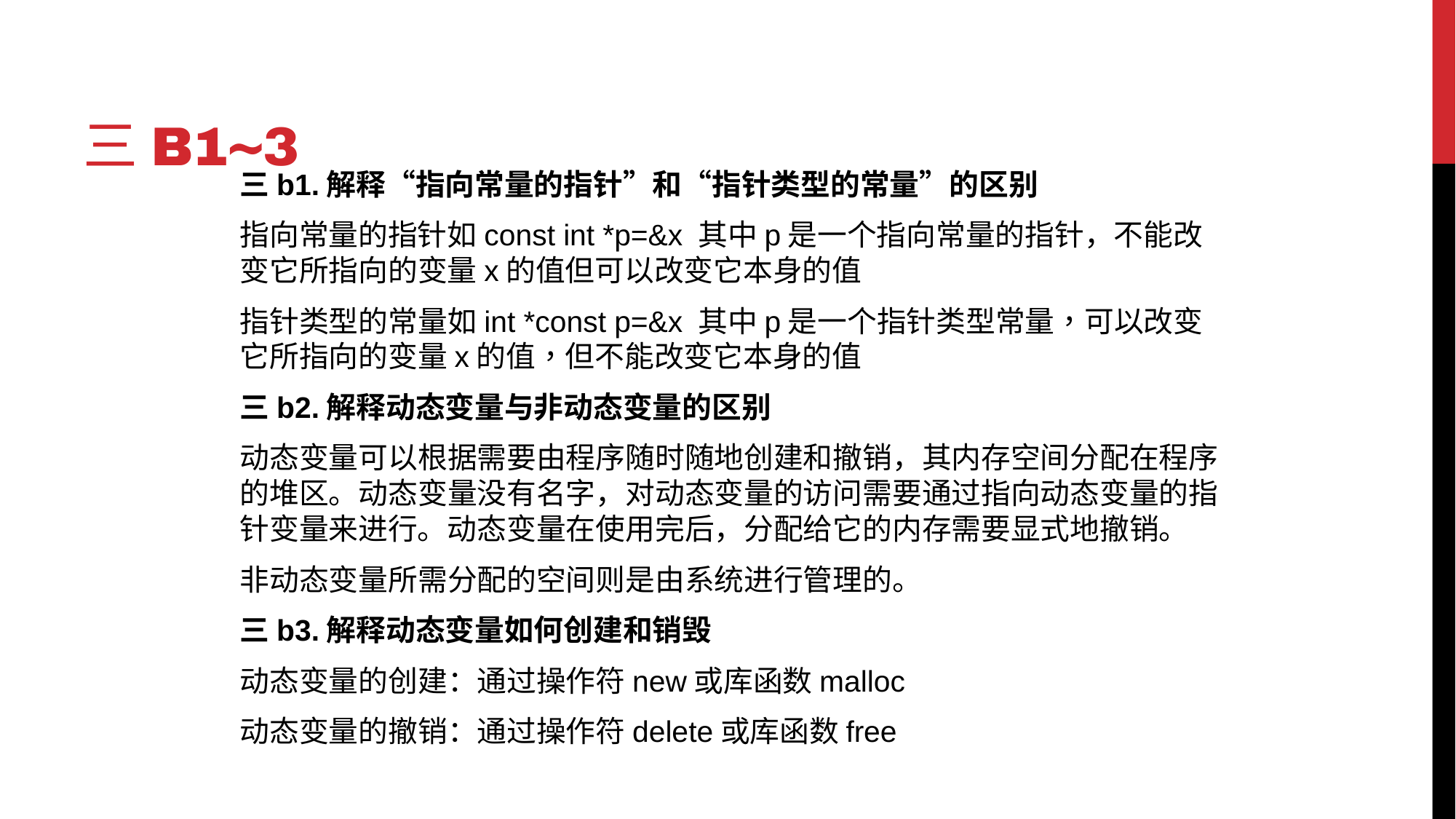

# 三b1~3
三b1.解释“指向常量的指针”和“指针类型的常量”的区别
指向常量的指针如const int *p=&x 其中p是一个指向常量的指针，不能改变它所指向的变量x的值但可以改变它本身的值
指针类型的常量如int *const p=&x 其中p是一个指针类型常量，可以改变它所指向的变量x的值，但不能改变它本身的值
三b2.解释动态变量与非动态变量的区别
动态变量可以根据需要由程序随时随地创建和撤销，其内存空间分配在程序的堆区。动态变量没有名字，对动态变量的访问需要通过指向动态变量的指针变量来进行。动态变量在使用完后，分配给它的内存需要显式地撤销。
非动态变量所需分配的空间则是由系统进行管理的。
三b3.解释动态变量如何创建和销毁
动态变量的创建：通过操作符new或库函数malloc
动态变量的撤销：通过操作符delete或库函数free